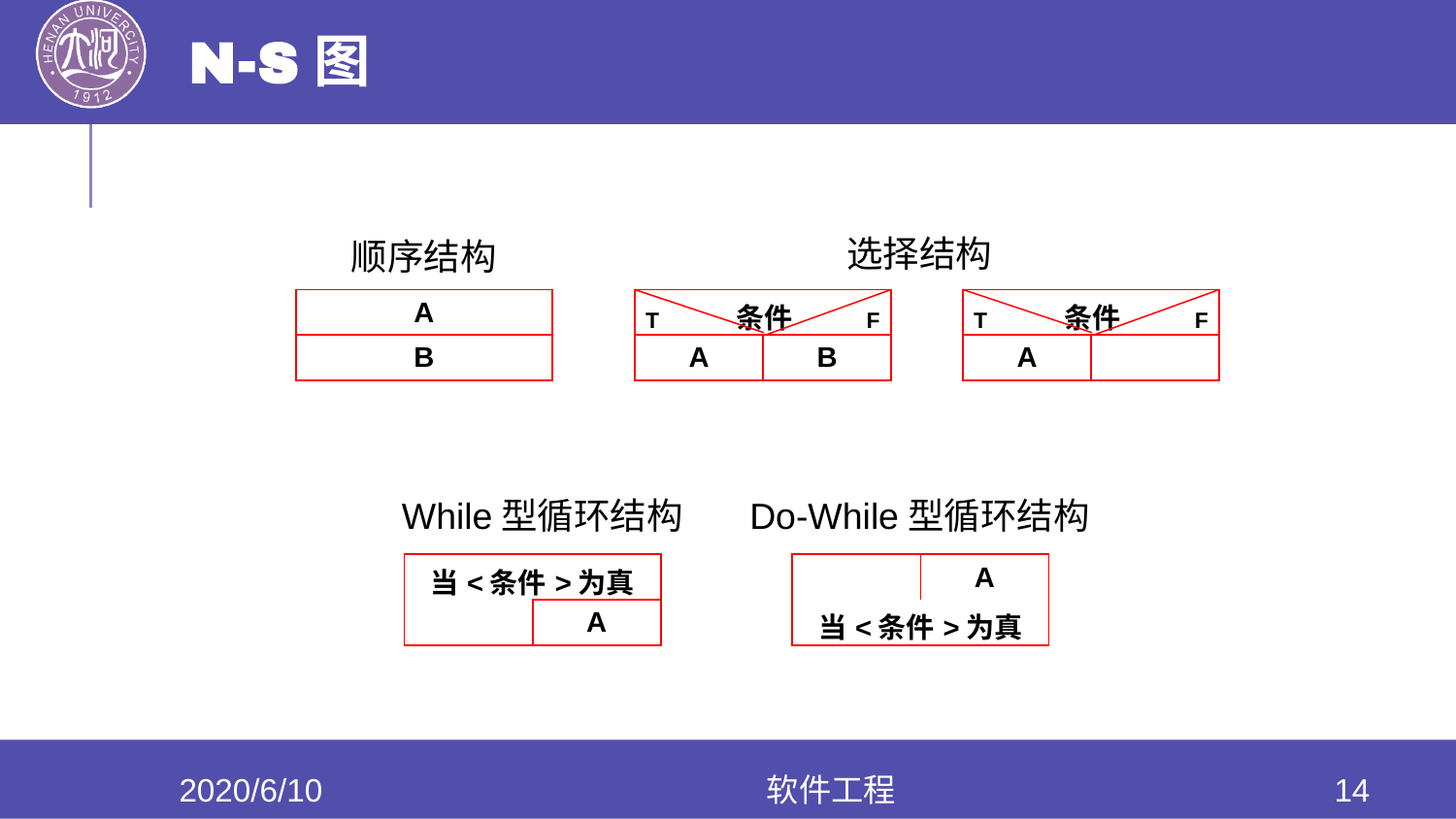

# N-S图
选择结构
顺序结构
| A |
| --- |
| B |
| T 条件 F |  |
| --- | --- |
| A | B |
| T 条件 F |  |
| --- | --- |
| A |  |
While型循环结构
Do-While型循环结构
| 当<条件>为真 |  |
| --- | --- |
|  | A |
|  | A |
| --- | --- |
| 当<条件>为真 |  |
2020/6/10
软件工程
14